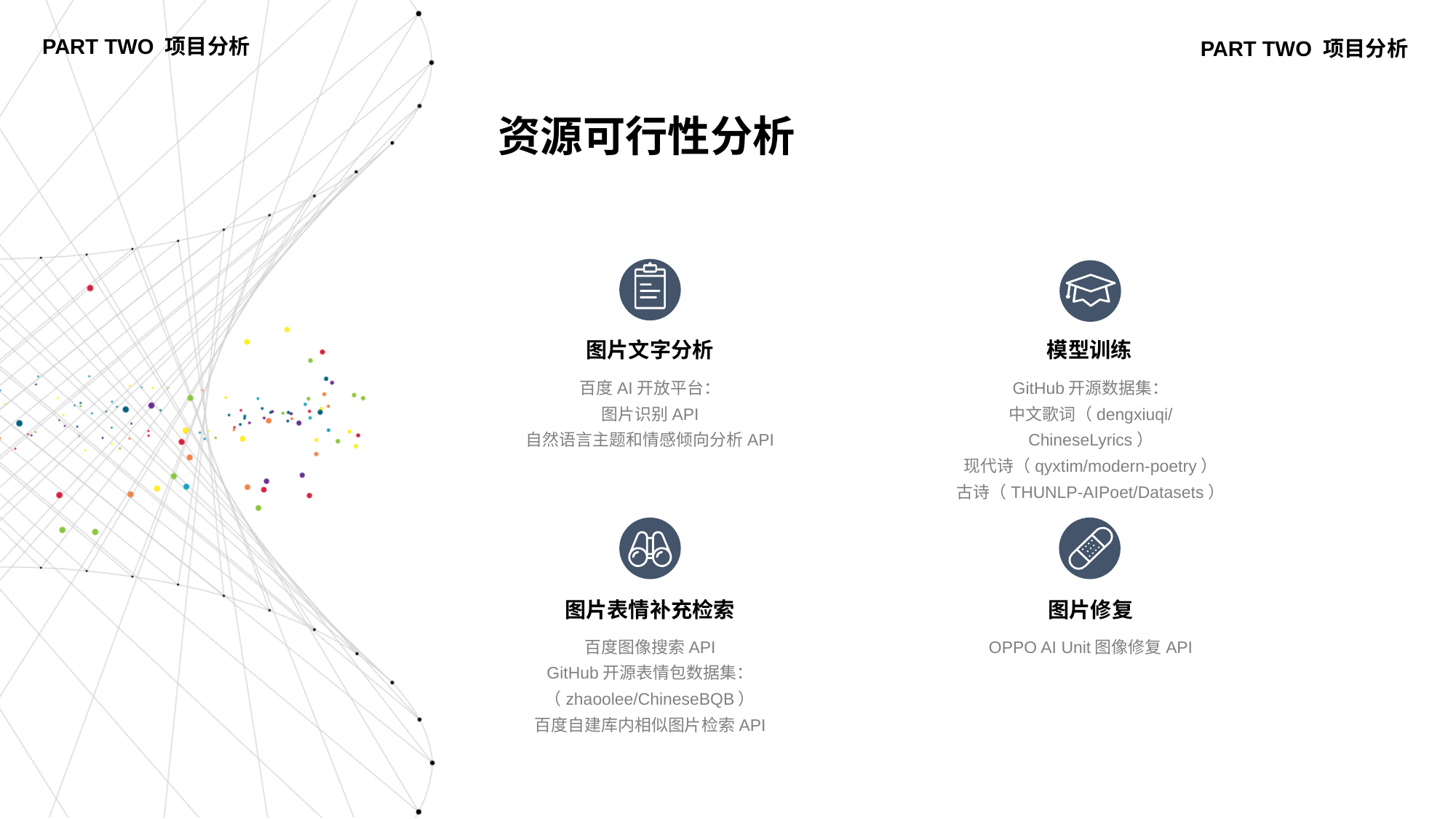

PART TWO 项目分析
PART TWO 项目分析
资源可行性分析

图片文字分析
模型训练
百度AI开放平台：
图片识别API
自然语言主题和情感倾向分析API
GitHub开源数据集：
中文歌词（dengxiuqi/ChineseLyrics）
现代诗（qyxtim/modern-poetry）
古诗（THUNLP-AIPoet/Datasets）

图片表情补充检索
图片修复
百度图像搜索API
GitHub开源表情包数据集：
（zhaoolee/ChineseBQB）
百度自建库内相似图片检索API
OPPO AI Unit图像修复API